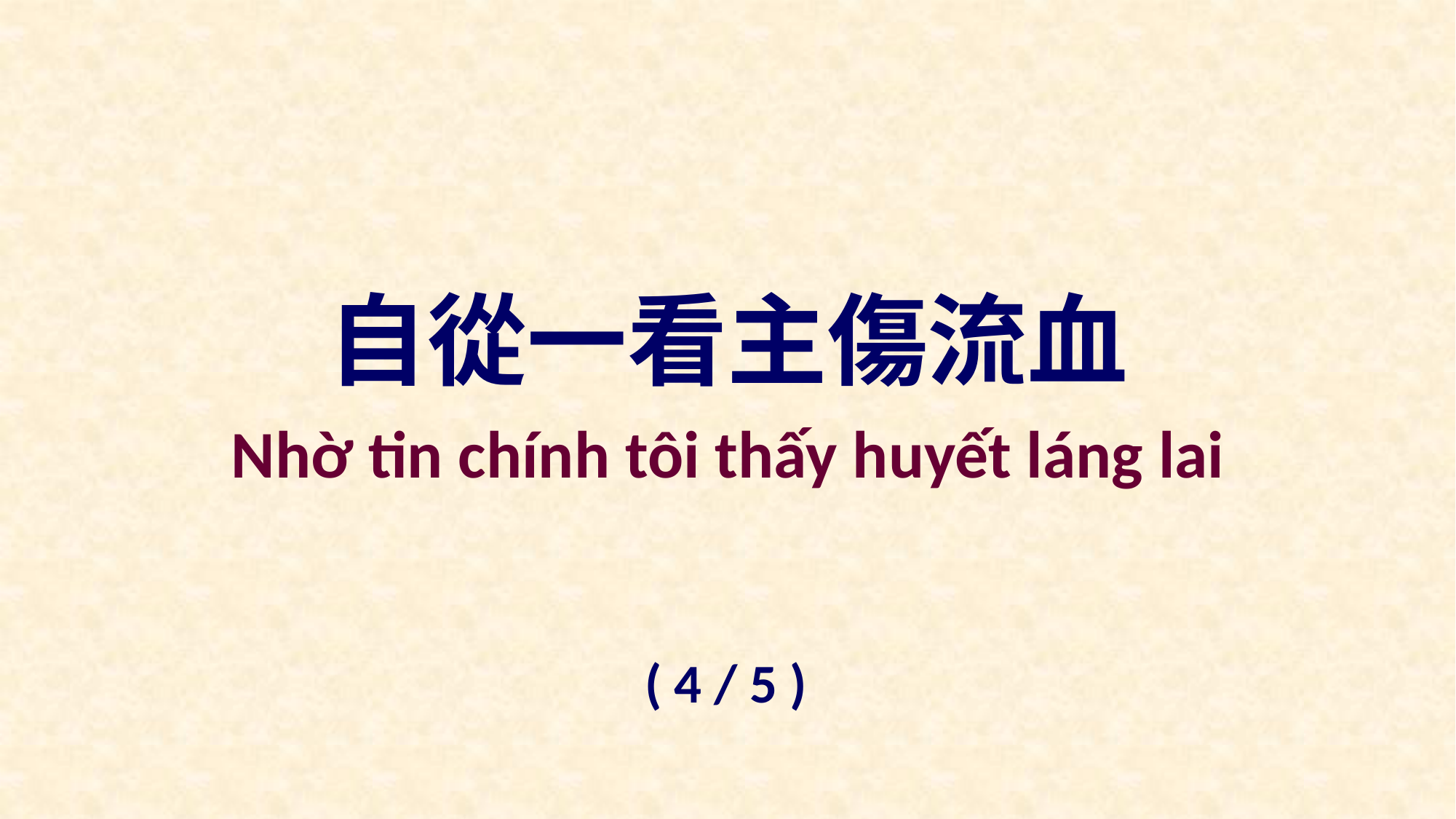

自從一看主傷流血
Nhờ tin chính tôi thấy huyết láng lai
( 4 / 5 )